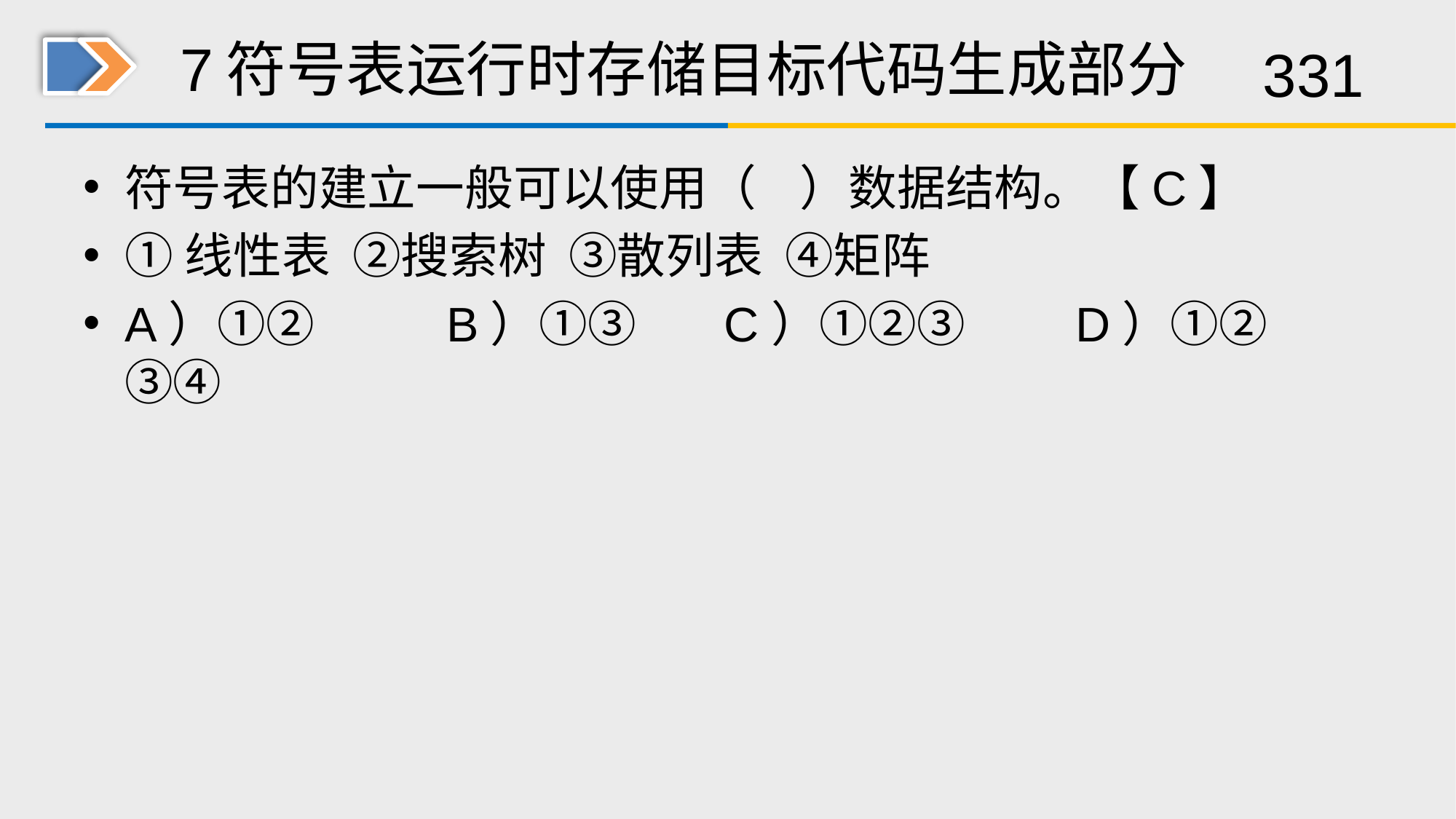

# 7符号表运行时存储目标代码生成部分
331
符号表的建立一般可以使用（    ）数据结构。【C】
①线性表  ②搜索树  ③散列表  ④矩阵
A）①②           B）①③       C）①②③         D）①②③④